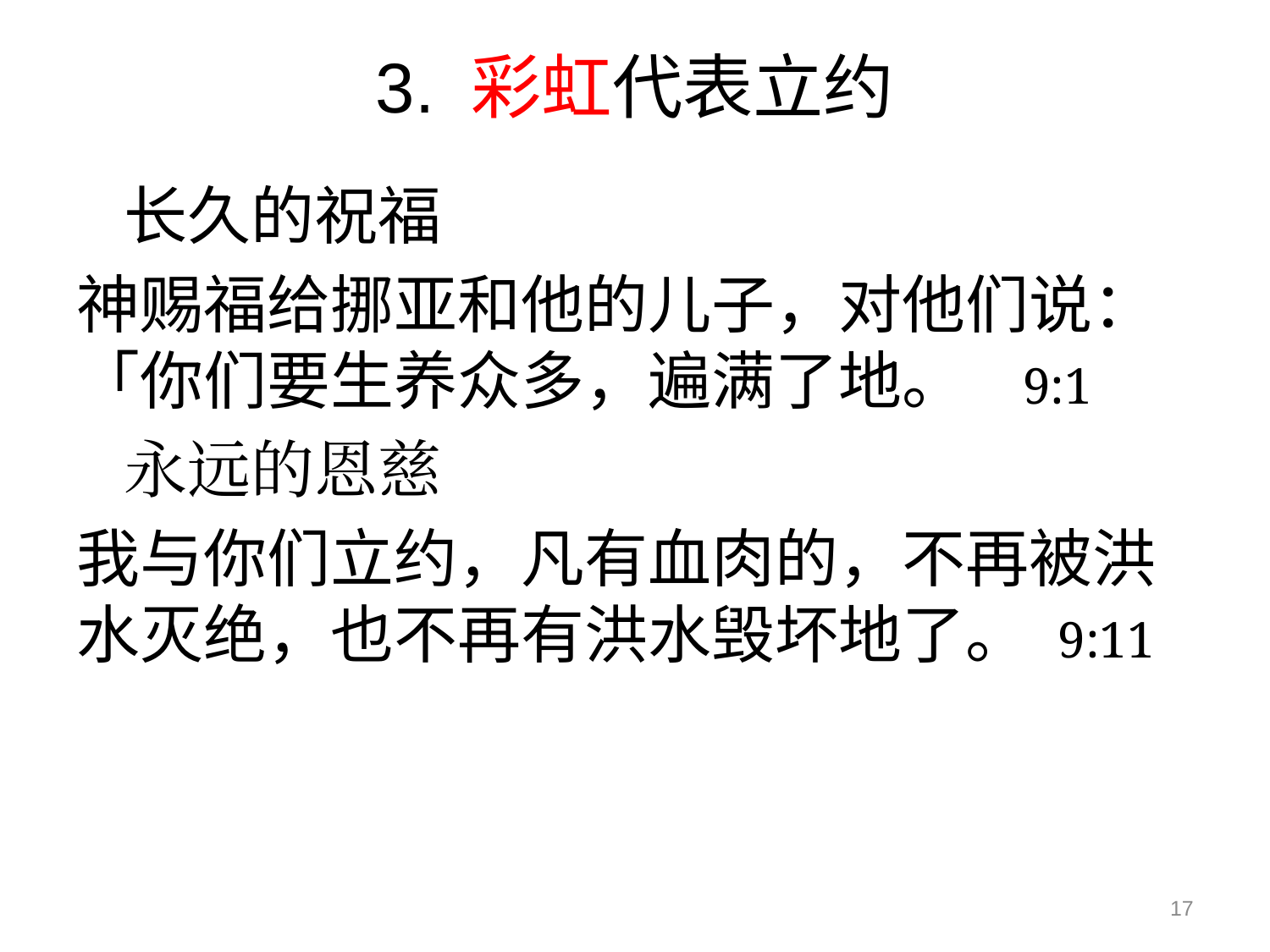

# 3. 彩虹代表立约
	长久的祝福
神赐福给挪亚和他的儿子，对他们说：「你们要生养众多，遍满了地。   9:1
	永远的恩慈
我与你们立约，凡有血肉的，不再被洪水灭绝，也不再有洪水毁坏地了。 9:11
17